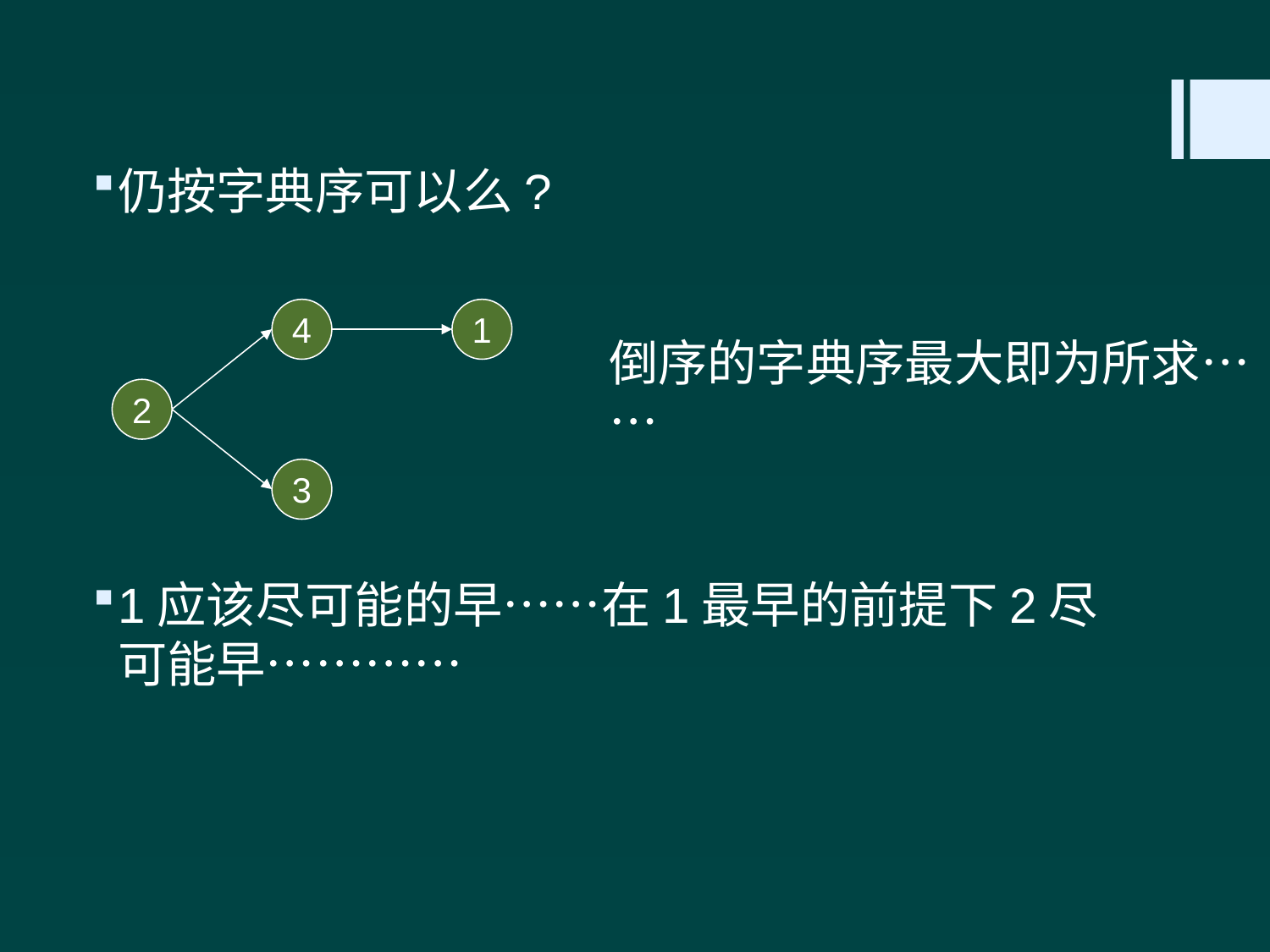

仍按字典序可以么?

1应该尽可能的早……在1最早的前提下2尽可能早…………
4
1
2
3
倒序的字典序最大即为所求……